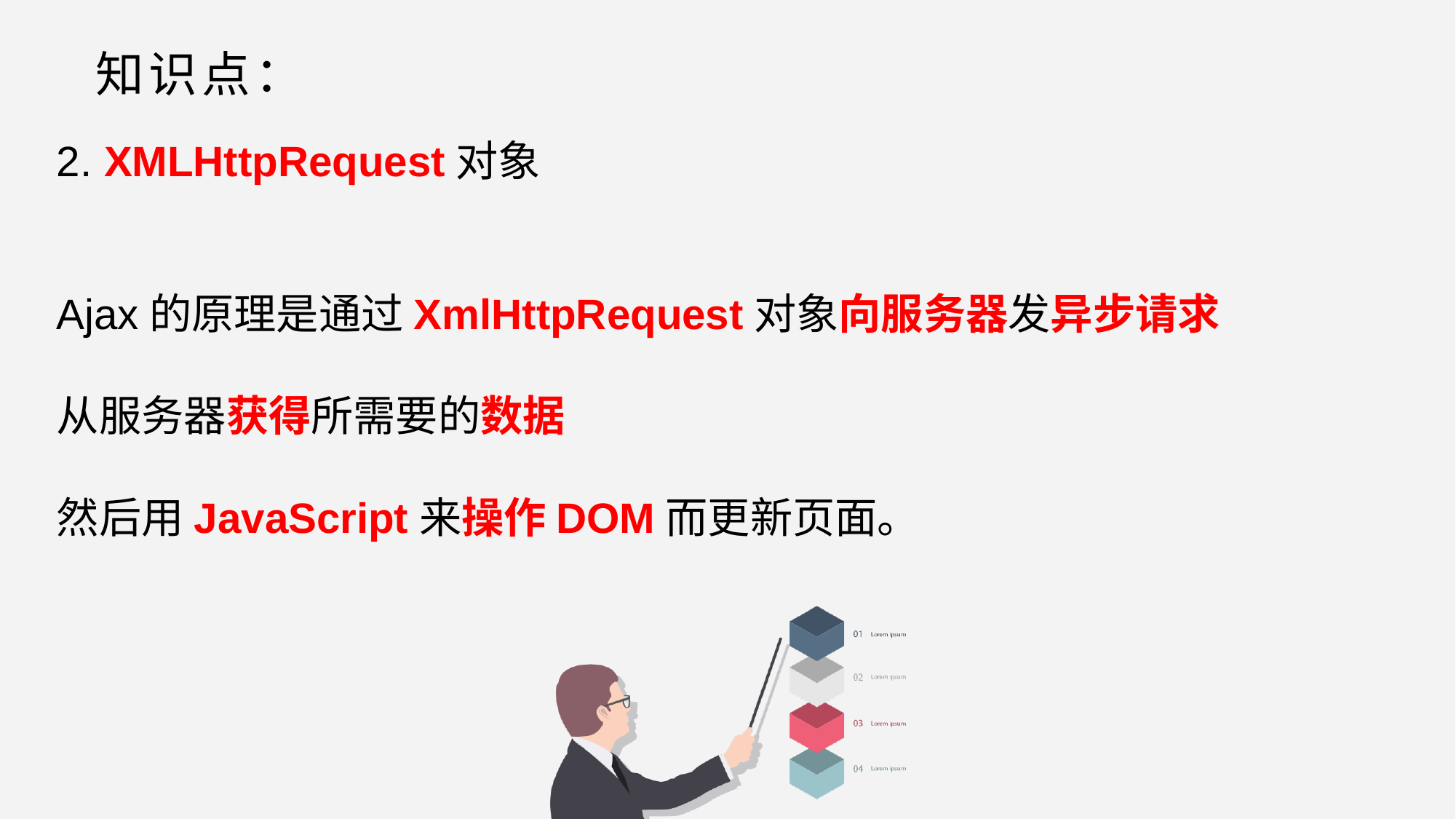

知识点：
2. XMLHttpRequest对象

Ajax的原理是通过XmlHttpRequest对象向服务器发异步请求

从服务器获得所需要的数据

然后用JavaScript来操作DOM而更新页面。